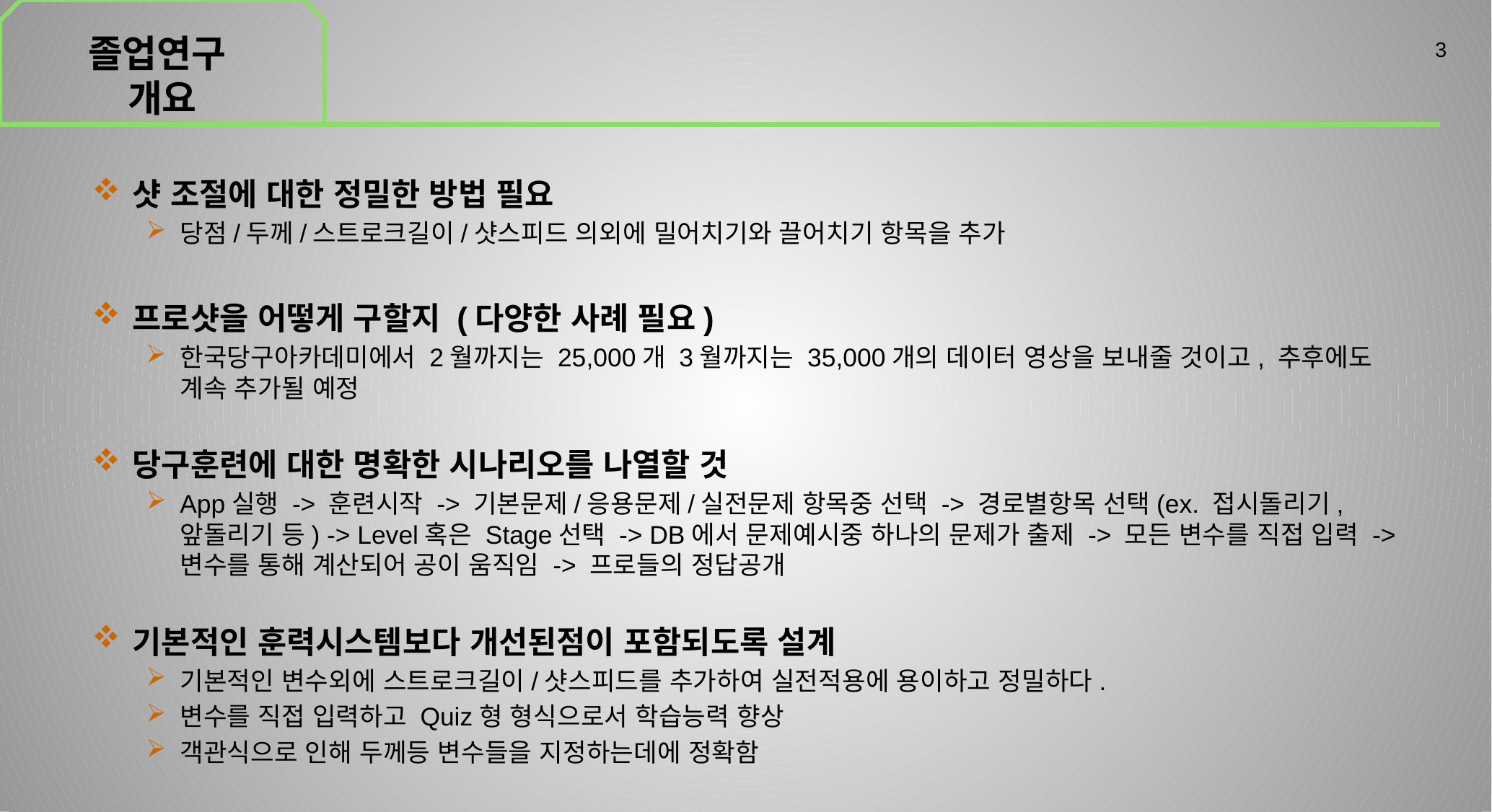

졸업연구
개요
3
샷 조절에 대한 정밀한 방법 필요
당점/두께/스트로크길이/샷스피드 의외에 밀어치기와 끌어치기 항목을 추가

프로샷을 어떻게 구할지 (다양한 사례 필요)
한국당구아카데미에서 2월까지는 25,000개 3월까지는 35,000개의 데이터 영상을 보내줄 것이고, 추후에도 계속 추가될 예정

당구훈련에 대한 명확한 시나리오를 나열할 것
App실행 -> 훈련시작 -> 기본문제/응용문제/실전문제 항목중 선택 -> 경로별항목 선택(ex. 접시돌리기, 앞돌리기 등) -> Level혹은 Stage선택 -> DB에서 문제예시중 하나의 문제가 출제 -> 모든 변수를 직접 입력 -> 변수를 통해 계산되어 공이 움직임 -> 프로들의 정답공개

기본적인 훈력시스템보다 개선된점이 포함되도록 설계
기본적인 변수외에 스트로크길이/샷스피드를 추가하여 실전적용에 용이하고 정밀하다.
변수를 직접 입력하고 Quiz형 형식으로서 학습능력 향상
객관식으로 인해 두께등 변수들을 지정하는데에 정확함